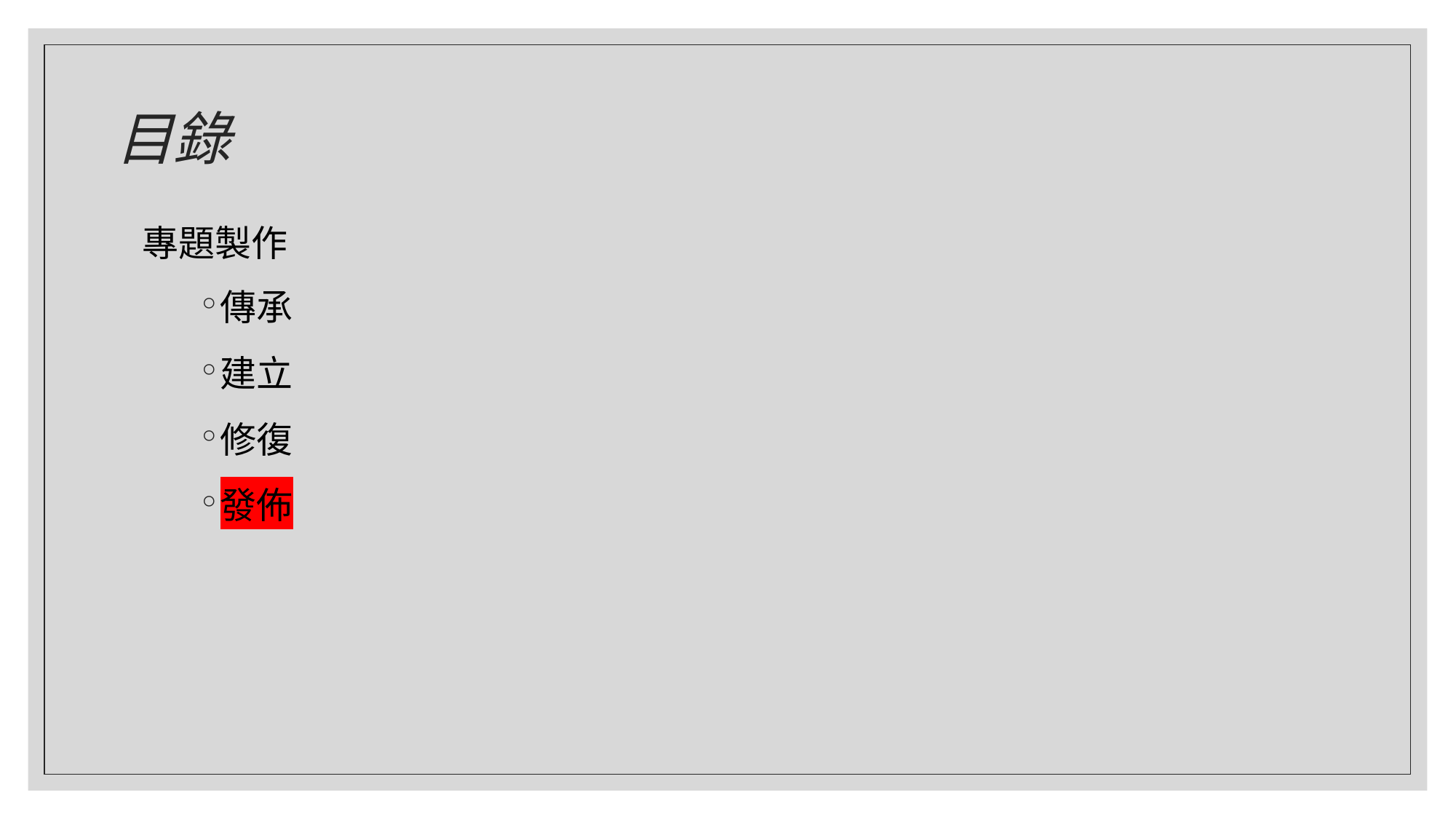

# 目錄
專題製作
傳承
建立
修復
發佈